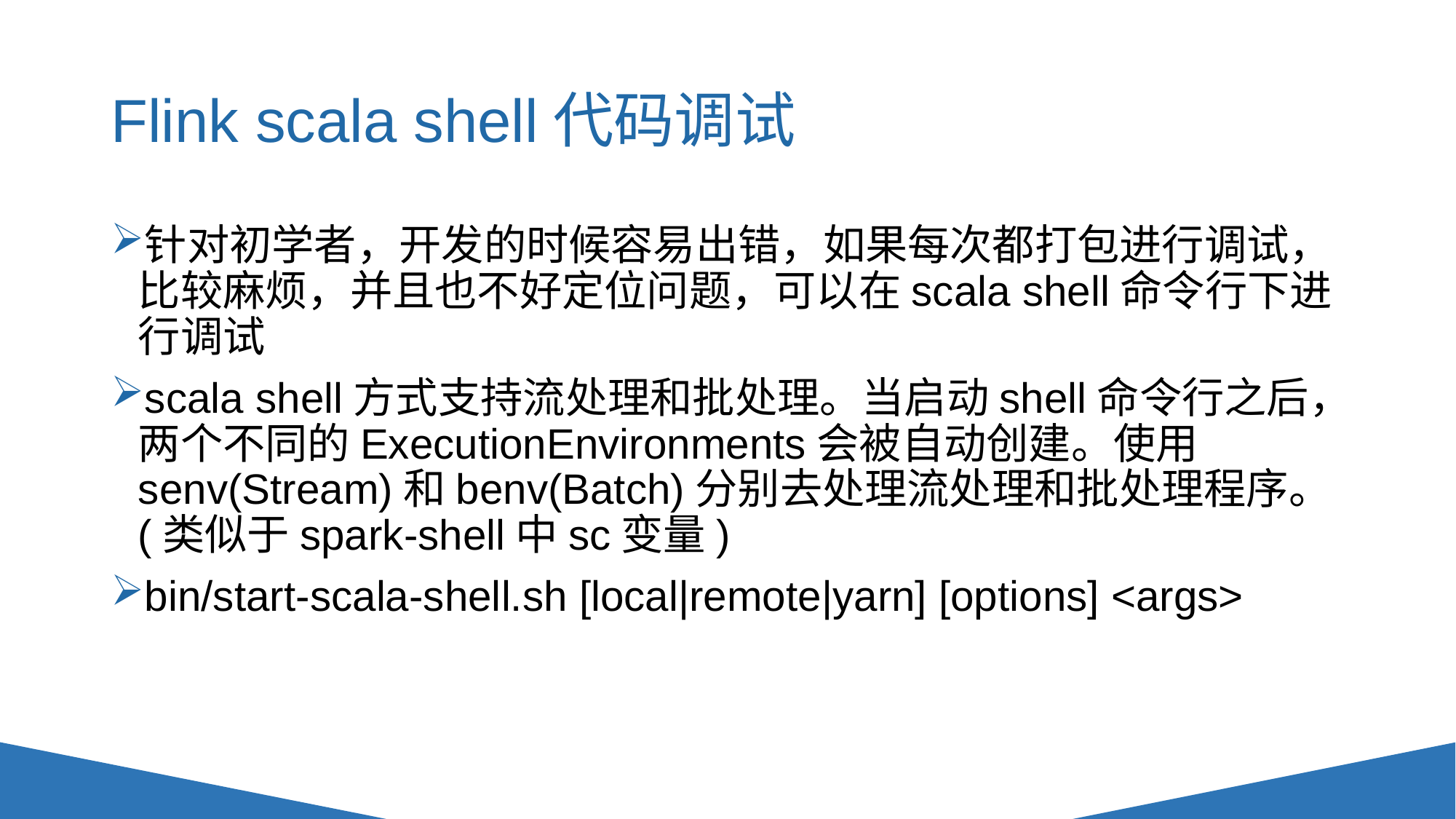

# Flink scala shell代码调试
针对初学者，开发的时候容易出错，如果每次都打包进行调试，比较麻烦，并且也不好定位问题，可以在scala shell命令行下进行调试
scala shell方式支持流处理和批处理。当启动shell命令行之后，两个不同的ExecutionEnvironments会被自动创建。使用senv(Stream)和benv(Batch)分别去处理流处理和批处理程序。(类似于spark-shell中sc变量)
bin/start-scala-shell.sh [local|remote|yarn] [options] <args>